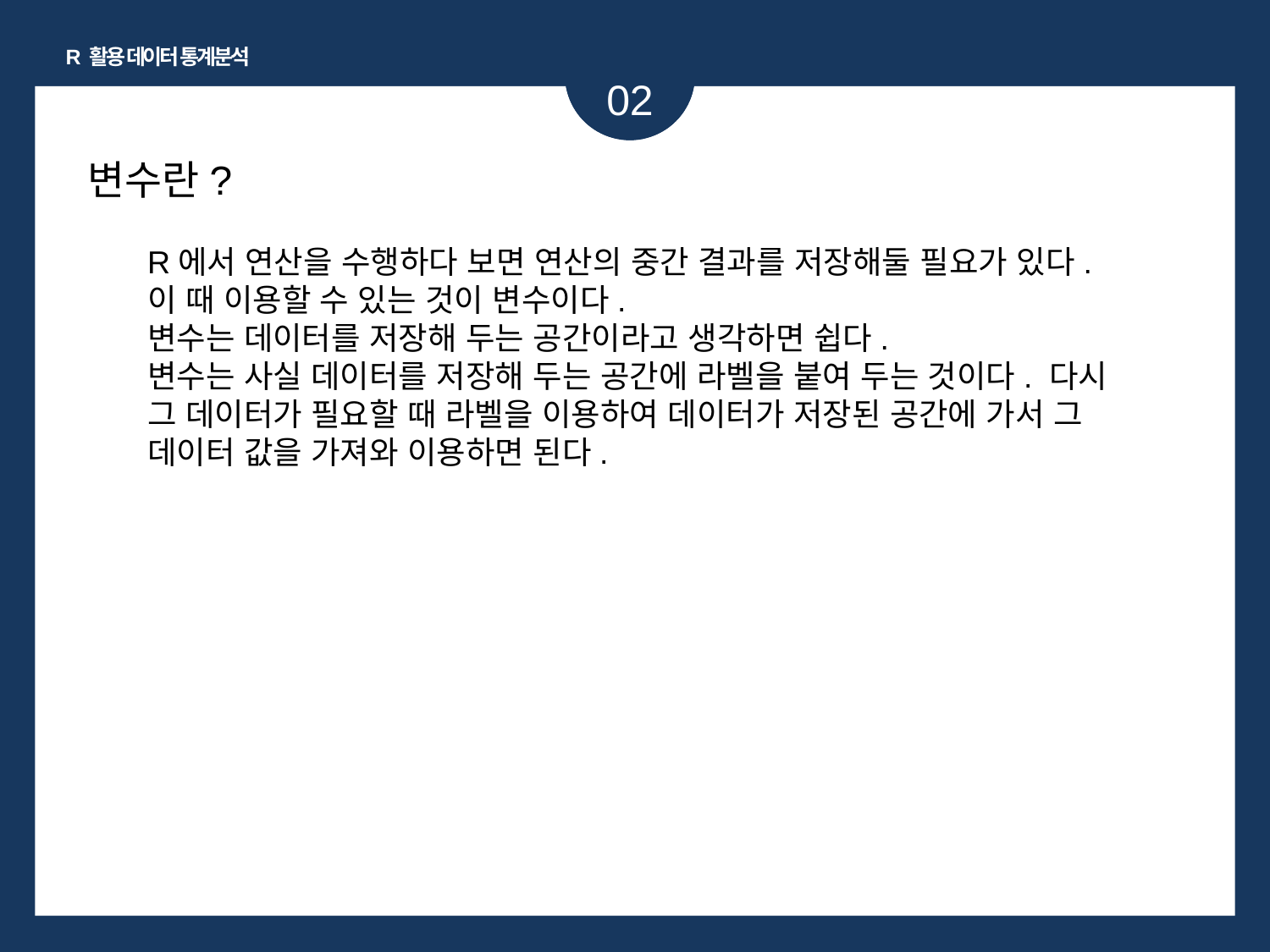

R 활용 데이터 통계분석
02
변수란?
R에서 연산을 수행하다 보면 연산의 중간 결과를 저장해둘 필요가 있다. 이 때 이용할 수 있는 것이 변수이다.
변수는 데이터를 저장해 두는 공간이라고 생각하면 쉽다.
변수는 사실 데이터를 저장해 두는 공간에 라벨을 붙여 두는 것이다. 다시 그 데이터가 필요할 때 라벨을 이용하여 데이터가 저장된 공간에 가서 그 데이터 값을 가져와 이용하면 된다.